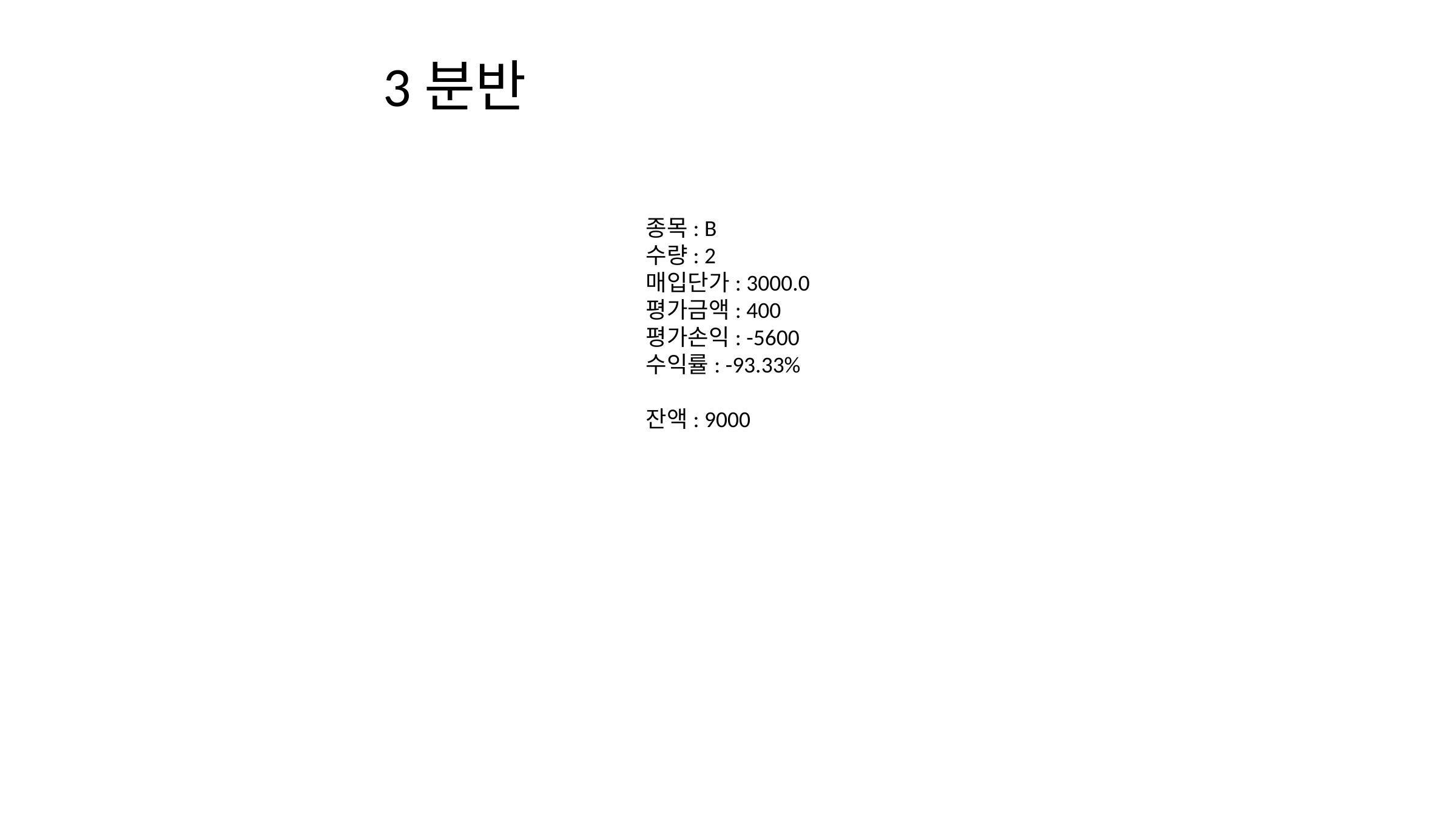

# 3분반

종목: B
수량: 2
매입단가: 3000.0
평가금액: 400
평가손익: -5600
수익률: -93.33%
잔액: 9000